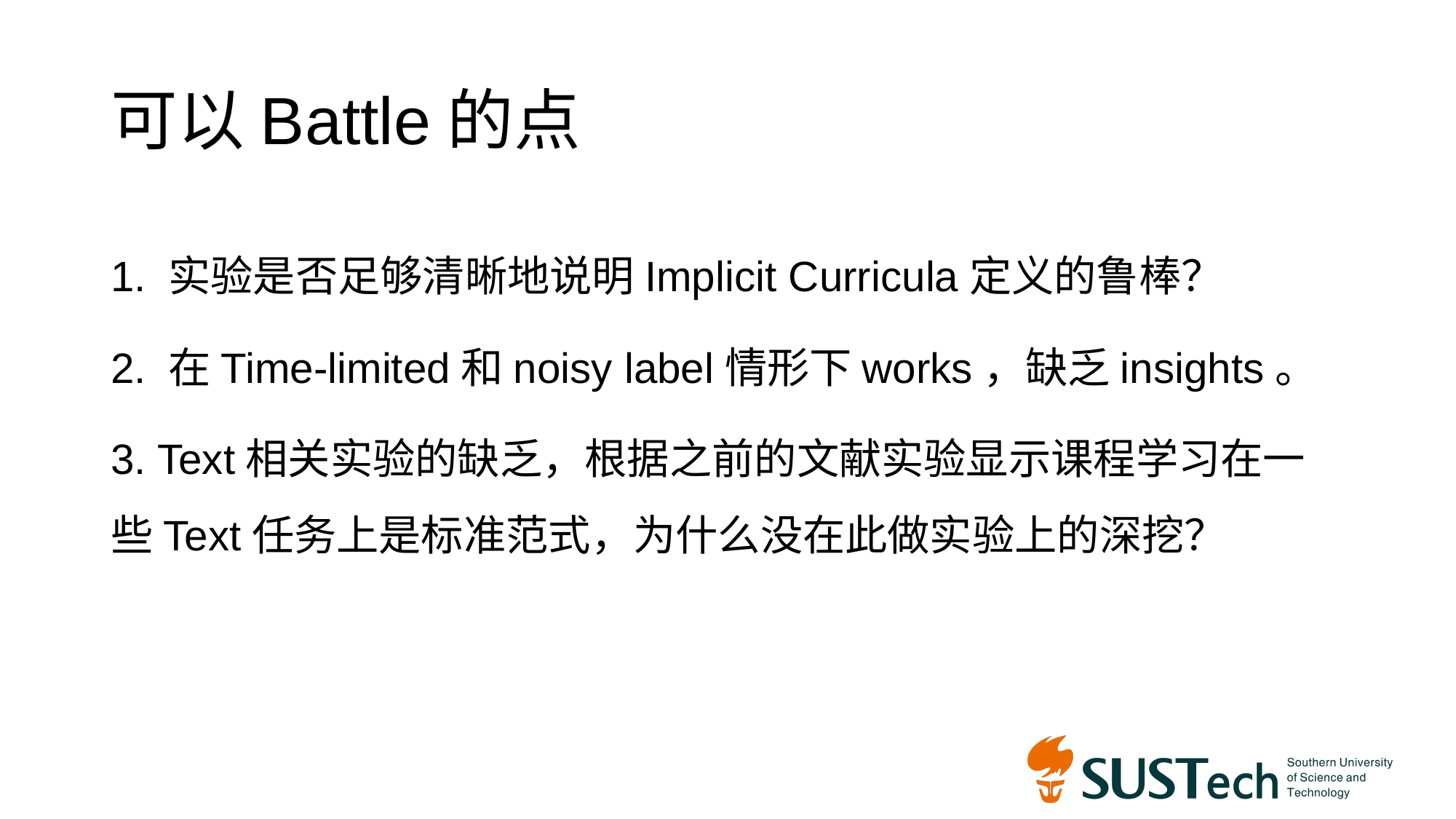

# 可以Battle的点
1. 实验是否足够清晰地说明Implicit Curricula定义的鲁棒？
2. 在Time-limited和noisy label情形下works，缺乏insights。
3. Text相关实验的缺乏，根据之前的文献实验显示课程学习在一些Text任务上是标准范式，为什么没在此做实验上的深挖？